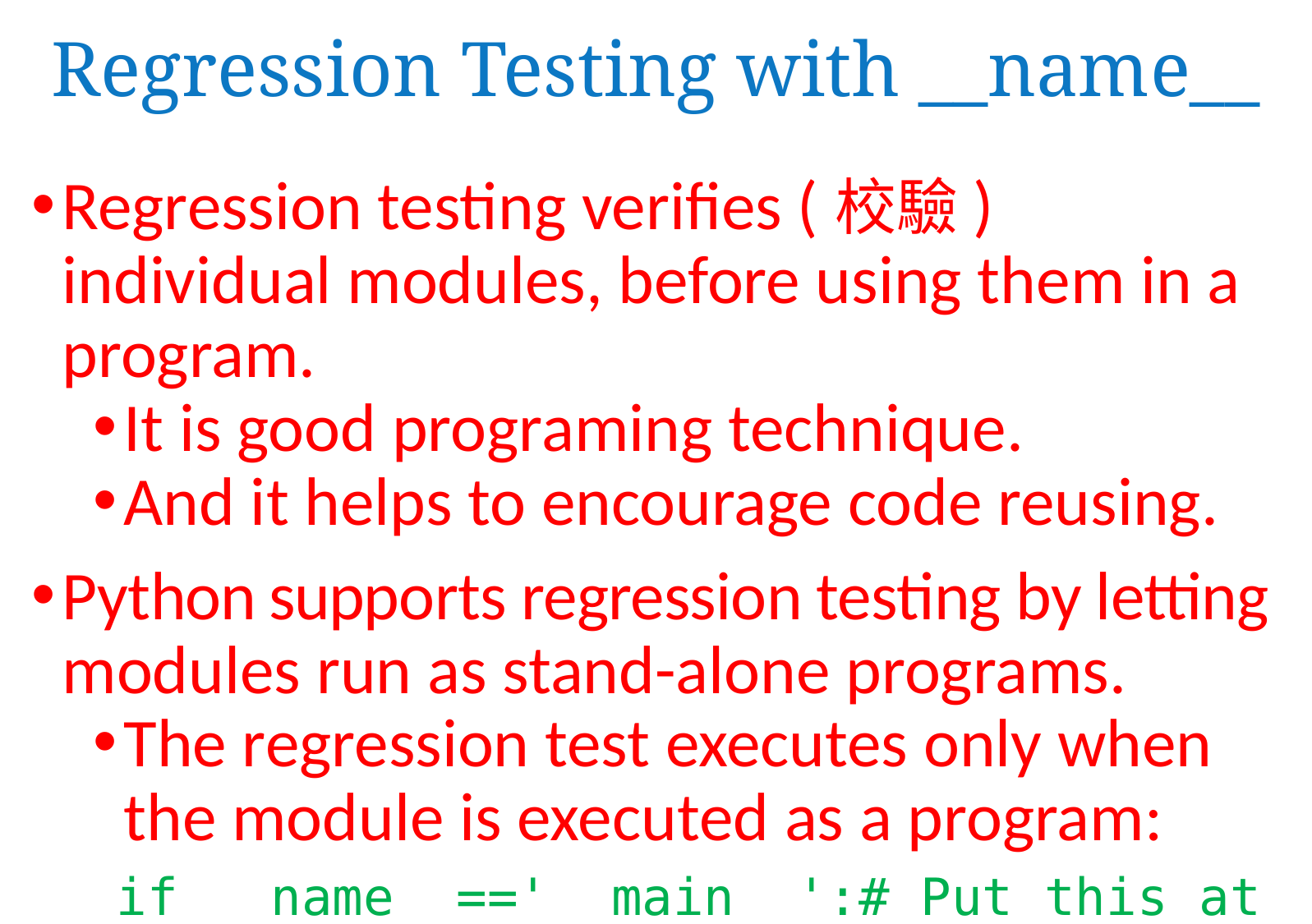

Regression Testing with __name__
Regression testing verifies (校驗) individual modules, before using them in a program.
It is good programing technique.
And it helps to encourage code reusing.
Python supports regression testing by letting modules run as stand-alone programs.
The regression test executes only when the module is executed as a program:
  if __name__=='__main__':# Put this at
   doRegressTest()       #  top level